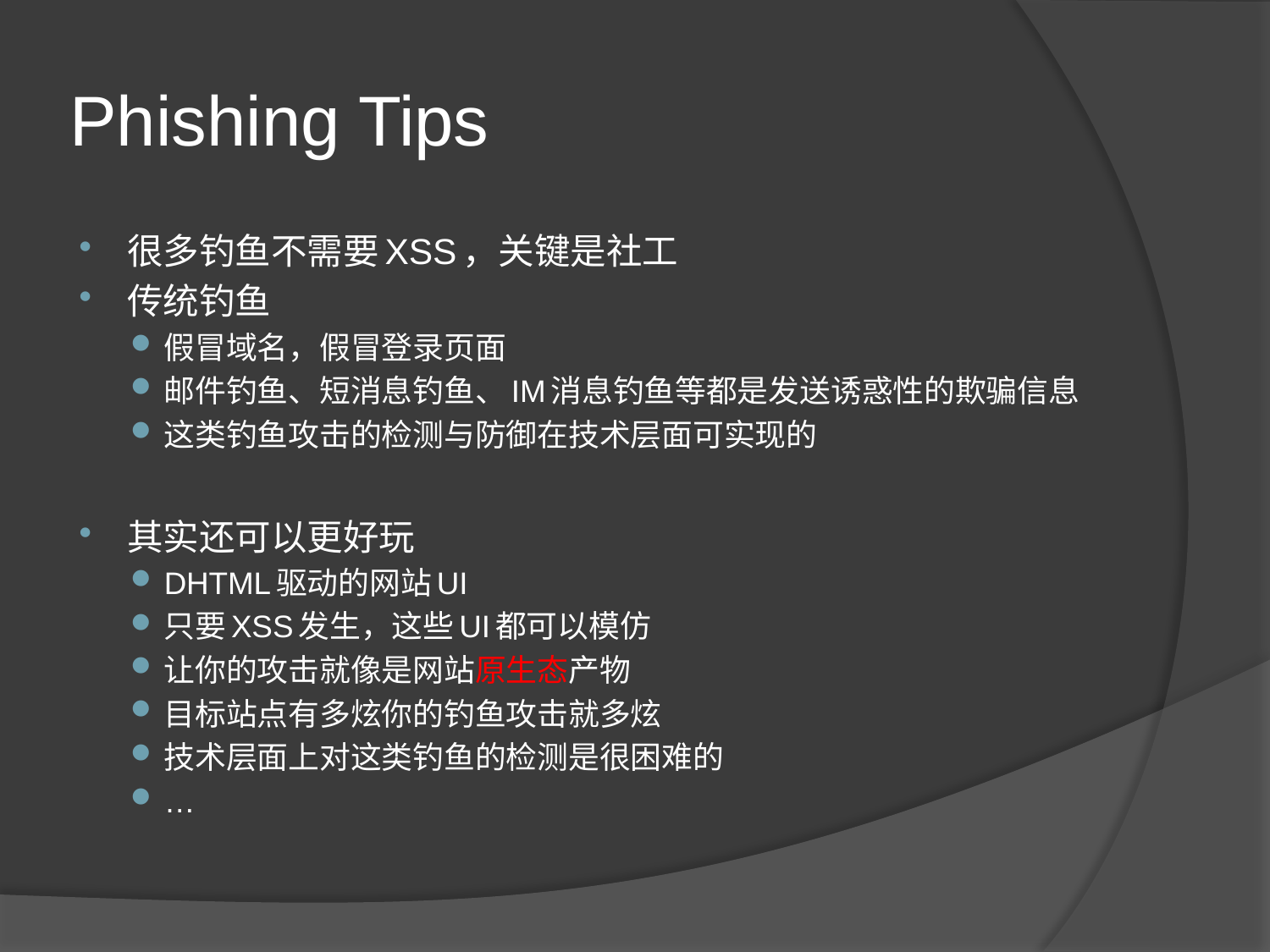

# Phishing Tips
很多钓鱼不需要XSS，关键是社工
传统钓鱼
假冒域名，假冒登录页面
邮件钓鱼、短消息钓鱼、IM消息钓鱼等都是发送诱惑性的欺骗信息
这类钓鱼攻击的检测与防御在技术层面可实现的

其实还可以更好玩
DHTML驱动的网站UI
只要XSS发生，这些UI都可以模仿
让你的攻击就像是网站原生态产物
目标站点有多炫你的钓鱼攻击就多炫
技术层面上对这类钓鱼的检测是很困难的
…